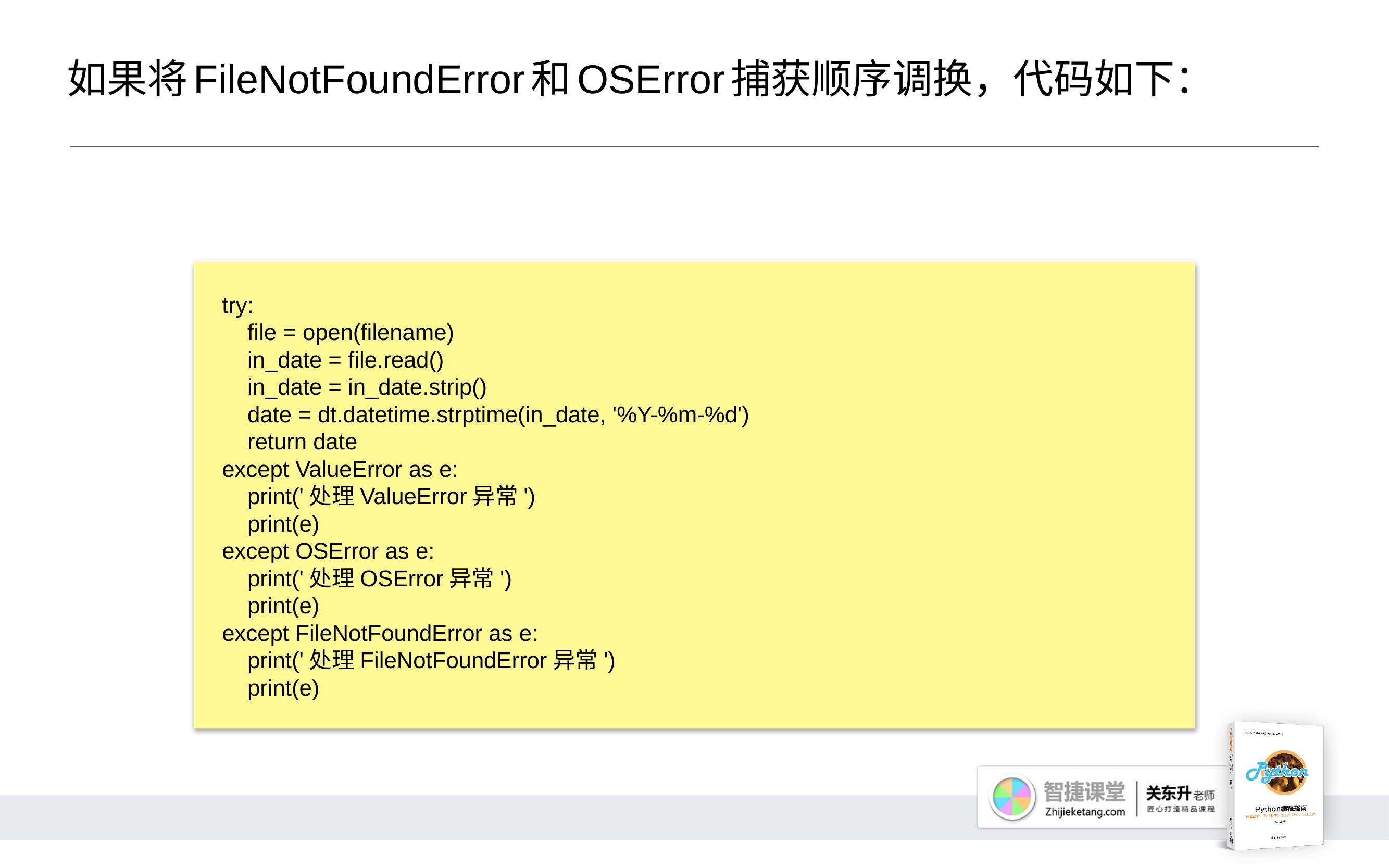

# 如果将FileNotFoundError和OSError捕获顺序调换，代码如下：
try:
    file = open(filename)
    in_date = file.read()
    in_date = in_date.strip()
    date = dt.datetime.strptime(in_date, '%Y-%m-%d')
    return date
except ValueError as e:
    print('处理ValueError异常')
    print(e)
except OSError as e:
    print('处理OSError异常')
    print(e)
except FileNotFoundError as e:
    print('处理FileNotFoundError异常')
    print(e)